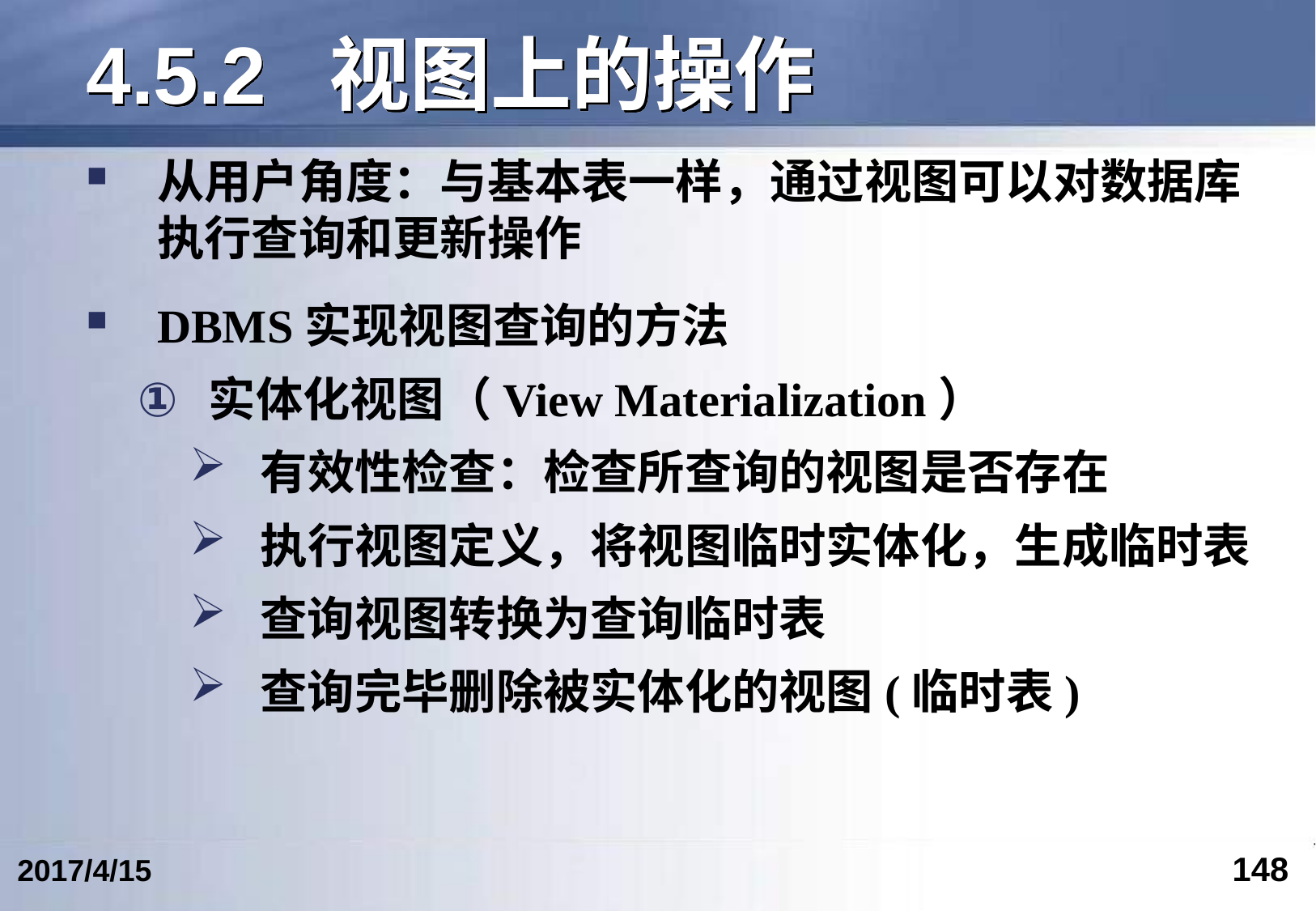

# 4.5.2	视图上的操作
从用户角度：与基本表一样，通过视图可以对数据库执行查询和更新操作
DBMS实现视图查询的方法
实体化视图（View Materialization）
有效性检查：检查所查询的视图是否存在
执行视图定义，将视图临时实体化，生成临时表
查询视图转换为查询临时表
查询完毕删除被实体化的视图(临时表)
148
2017/4/15